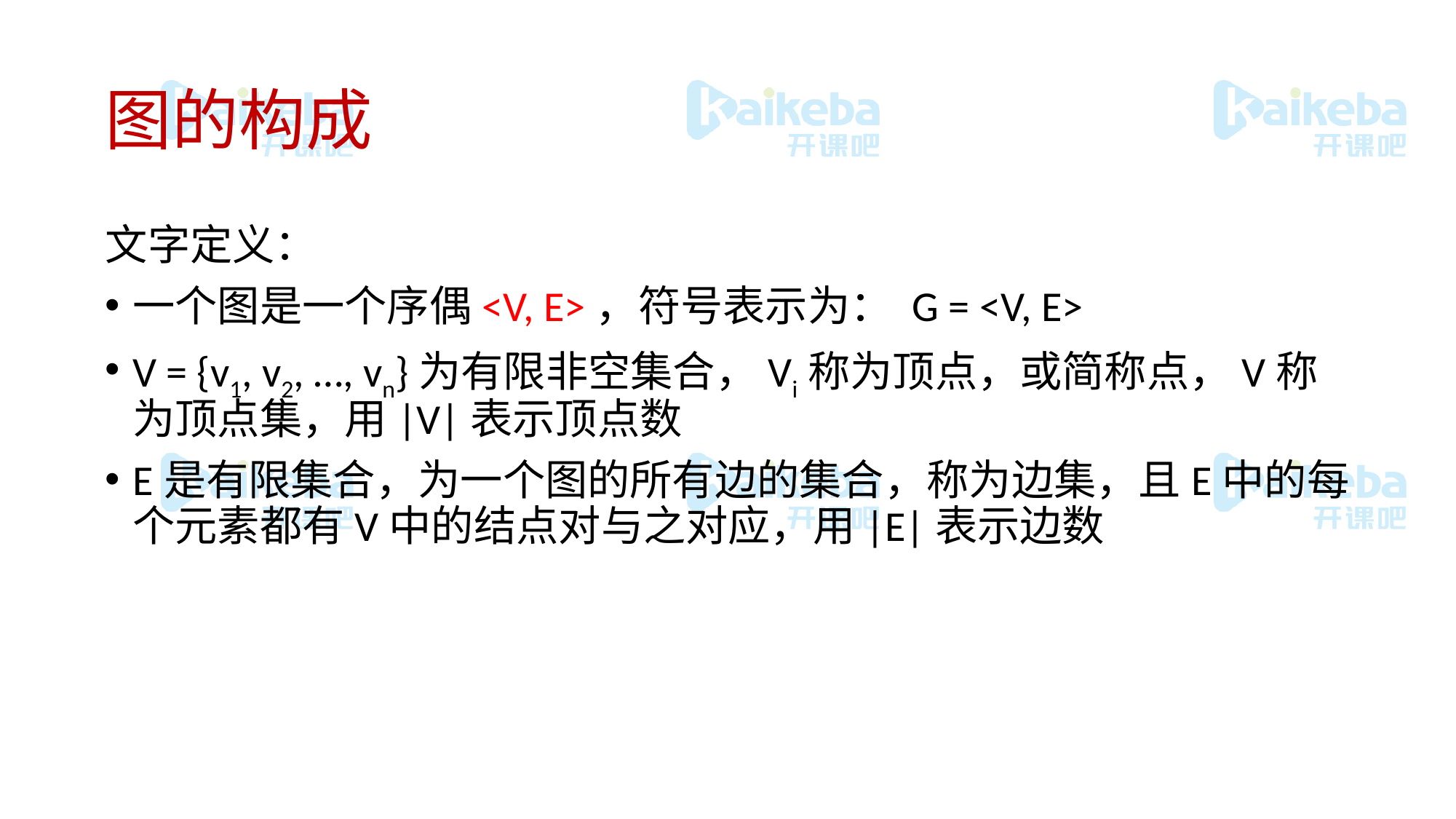

# 图的构成
文字定义：
一个图是一个序偶<V, E>，符号表示为： G = <V, E>
V = {v1, v2, …, vn}为有限非空集合，Vi称为顶点，或简称点，V称为顶点集，用|V|表示顶点数
E是有限集合，为一个图的所有边的集合，称为边集，且E中的每个元素都有V中的结点对与之对应，用|E|表示边数